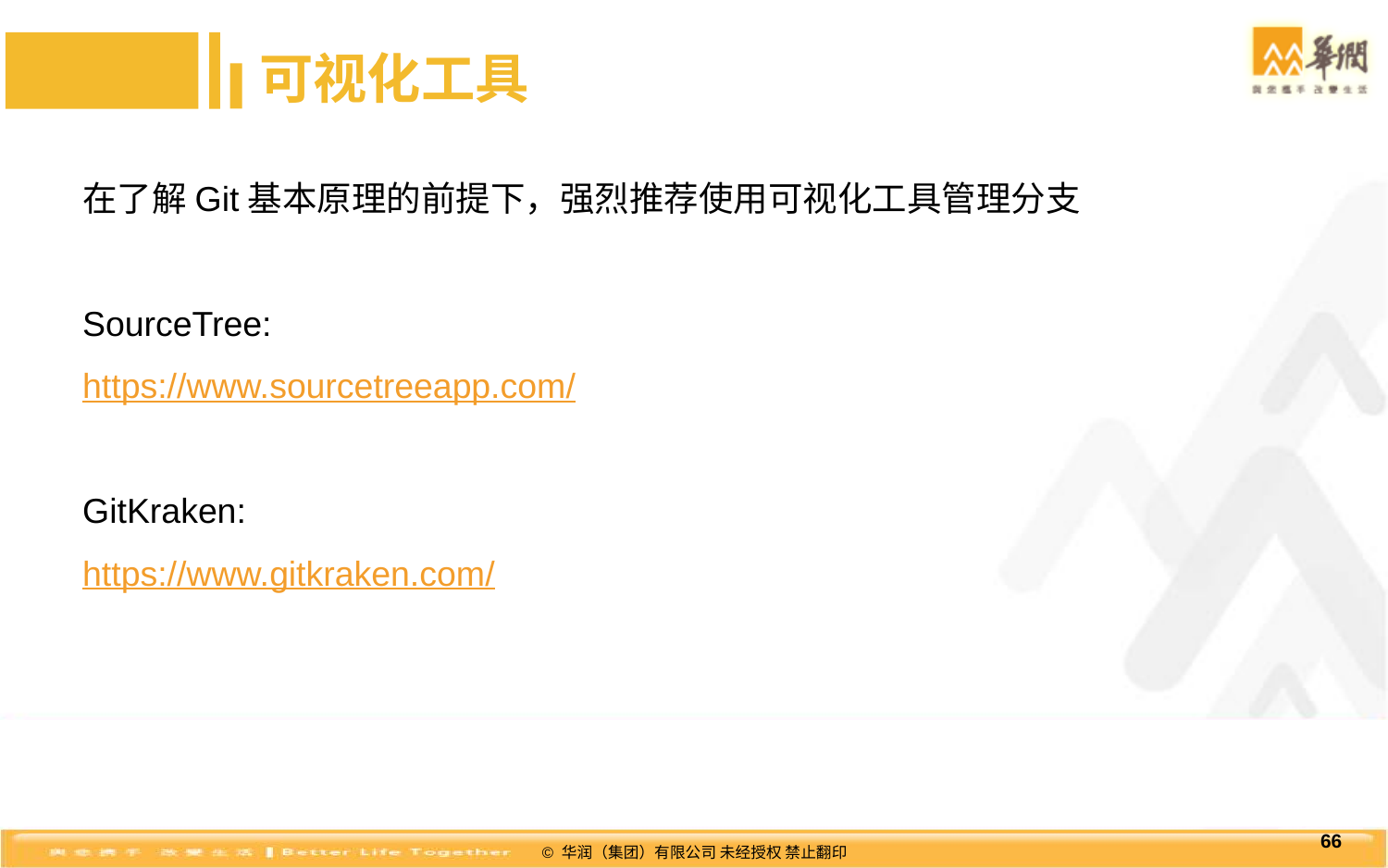

可视化工具

在了解Git基本原理的前提下，强烈推荐使用可视化工具管理分支

SourceTree:
https://www.sourcetreeapp.com/

GitKraken:
https://www.gitkraken.com/

66